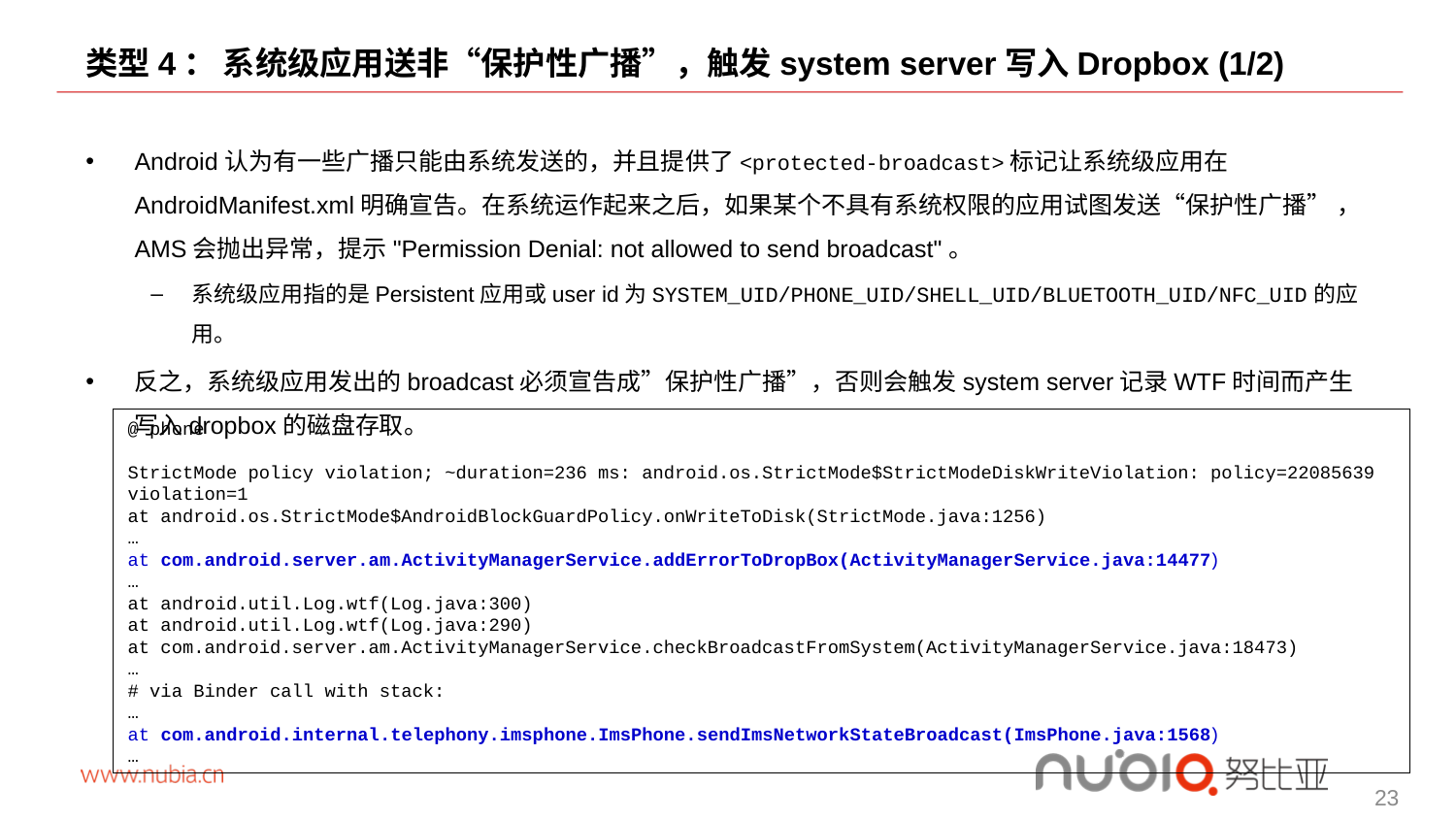

# 类型4： 系统级应用送非“保护性广播”，触发system server写入Dropbox (1/2)
Android认为有一些广播只能由系统发送的，并且提供了<protected-broadcast>标记让系统级应用在AndroidManifest.xml明确宣告。在系统运作起来之后，如果某个不具有系统权限的应用试图发送“保护性广播” ，AMS会抛出异常，提示"Permission Denial: not allowed to send broadcast"。
系统级应用指的是Persistent应用或user id为SYSTEM_UID/PHONE_UID/SHELL_UID/BLUETOOTH_UID/NFC_UID的应用。
反之，系统级应用发出的broadcast必须宣告成”保护性广播”，否则会触发system server记录WTF时间而产生写入dropbox的磁盘存取。
@ phone

StrictMode policy violation; ~duration=236 ms: android.os.StrictMode$StrictModeDiskWriteViolation: policy=22085639 violation=1
at android.os.StrictMode$AndroidBlockGuardPolicy.onWriteToDisk(StrictMode.java:1256)
…
at com.android.server.am.ActivityManagerService.addErrorToDropBox(ActivityManagerService.java:14477)
…
at android.util.Log.wtf(Log.java:300)
at android.util.Log.wtf(Log.java:290)
at com.android.server.am.ActivityManagerService.checkBroadcastFromSystem(ActivityManagerService.java:18473)
…
# via Binder call with stack:
…
at com.android.internal.telephony.imsphone.ImsPhone.sendImsNetworkStateBroadcast(ImsPhone.java:1568)
…
23